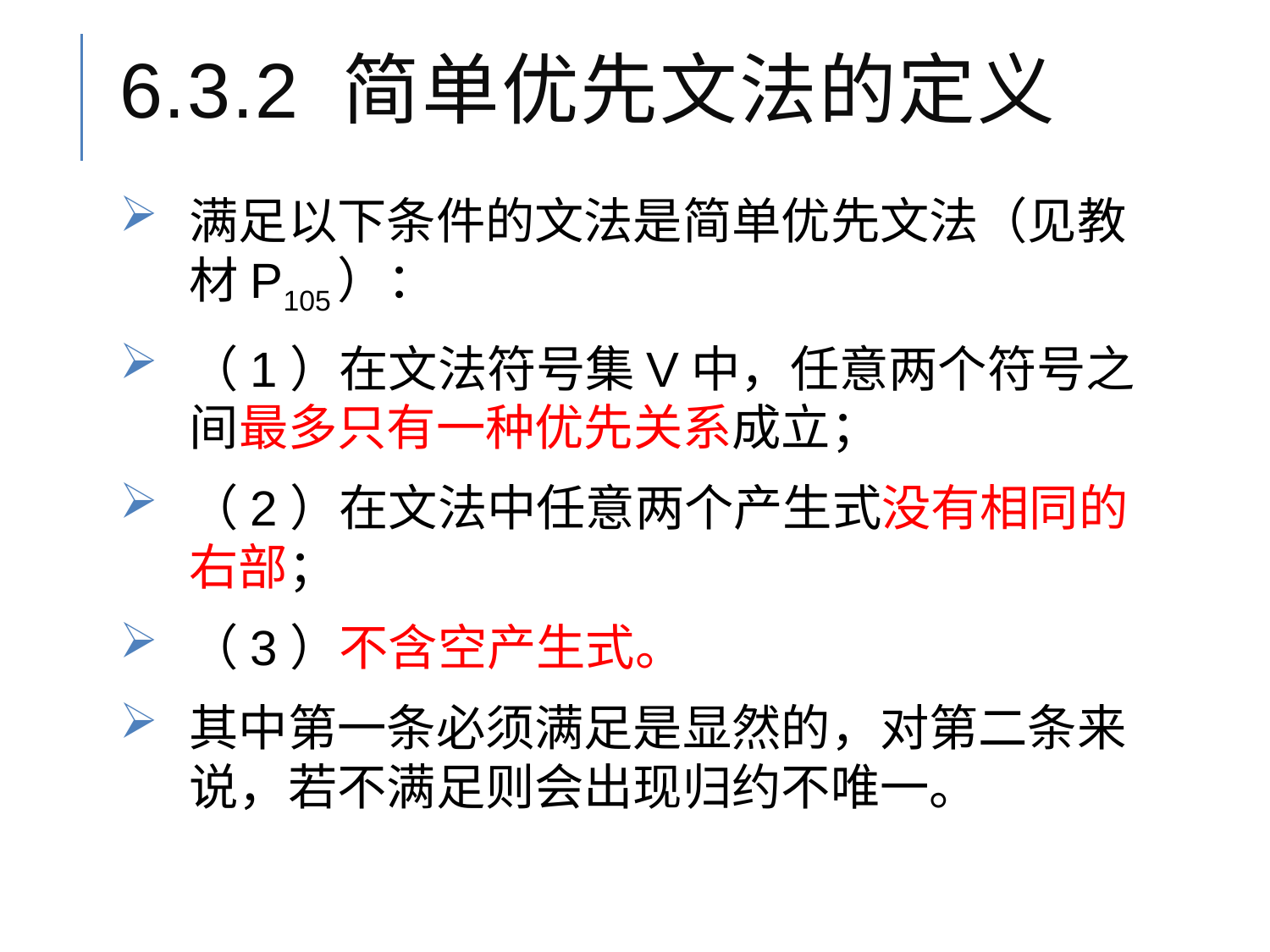

# 6.3.2 简单优先文法的定义
满足以下条件的文法是简单优先文法（见教材P105）：
（1）在文法符号集V中，任意两个符号之间最多只有一种优先关系成立；
（2）在文法中任意两个产生式没有相同的右部；
（3）不含空产生式。
其中第一条必须满足是显然的，对第二条来说，若不满足则会出现归约不唯一。

22